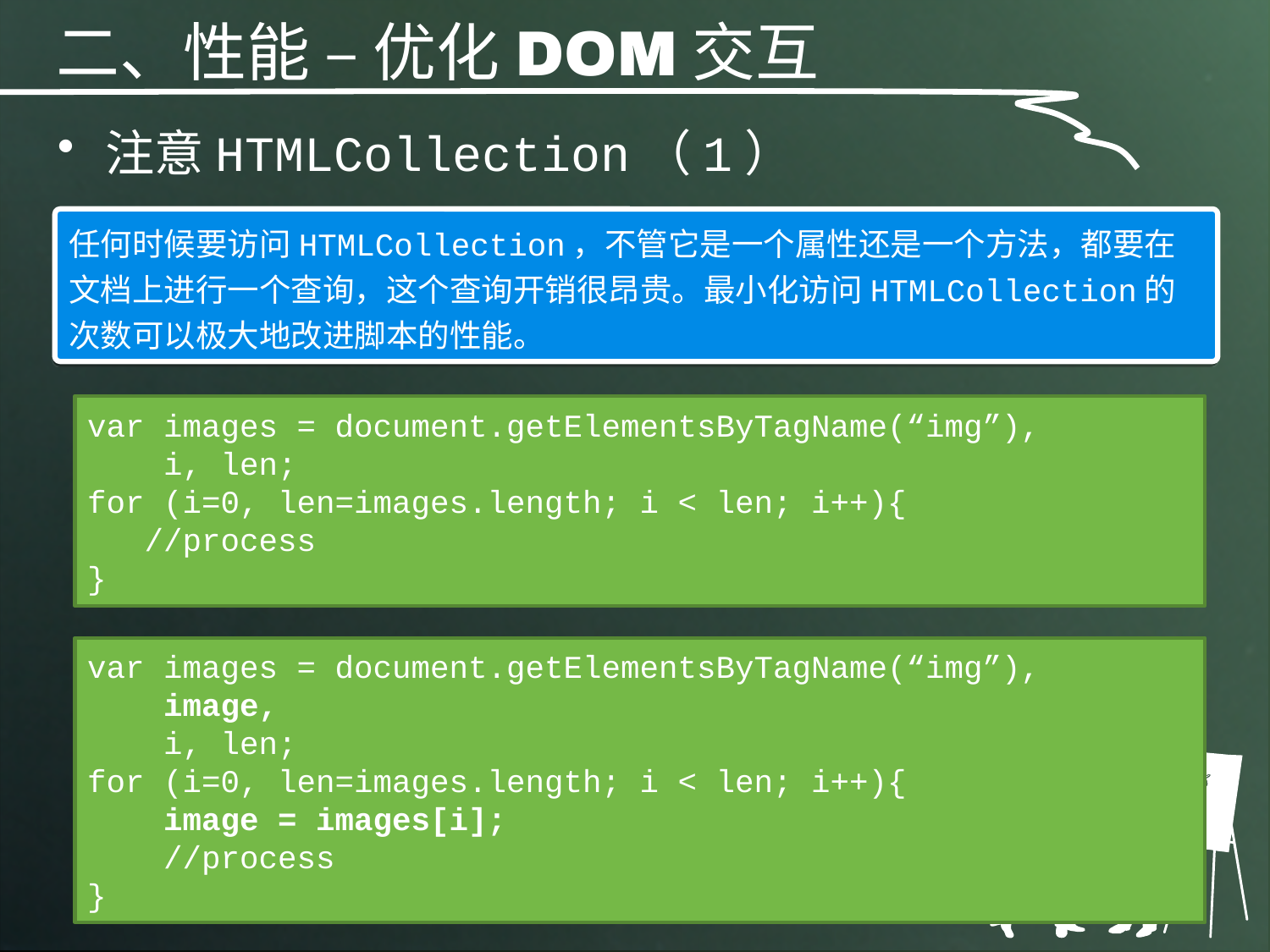

二、性能 – 优化DOM交互

注意HTMLCollection（1）
任何时候要访问HTMLCollection，不管它是一个属性还是一个方法，都要在文档上进行一个查询，这个查询开销很昂贵。最小化访问HTMLCollection的次数可以极大地改进脚本的性能。
var images = document.getElementsByTagName(“img”),
    i, len;
for (i=0, len=images.length; i < len; i++){
   //process
}
var images = document.getElementsByTagName(“img”),
    image,
    i, len;
for (i=0, len=images.length; i < len; i++){
    image = images[i];
    //process
}